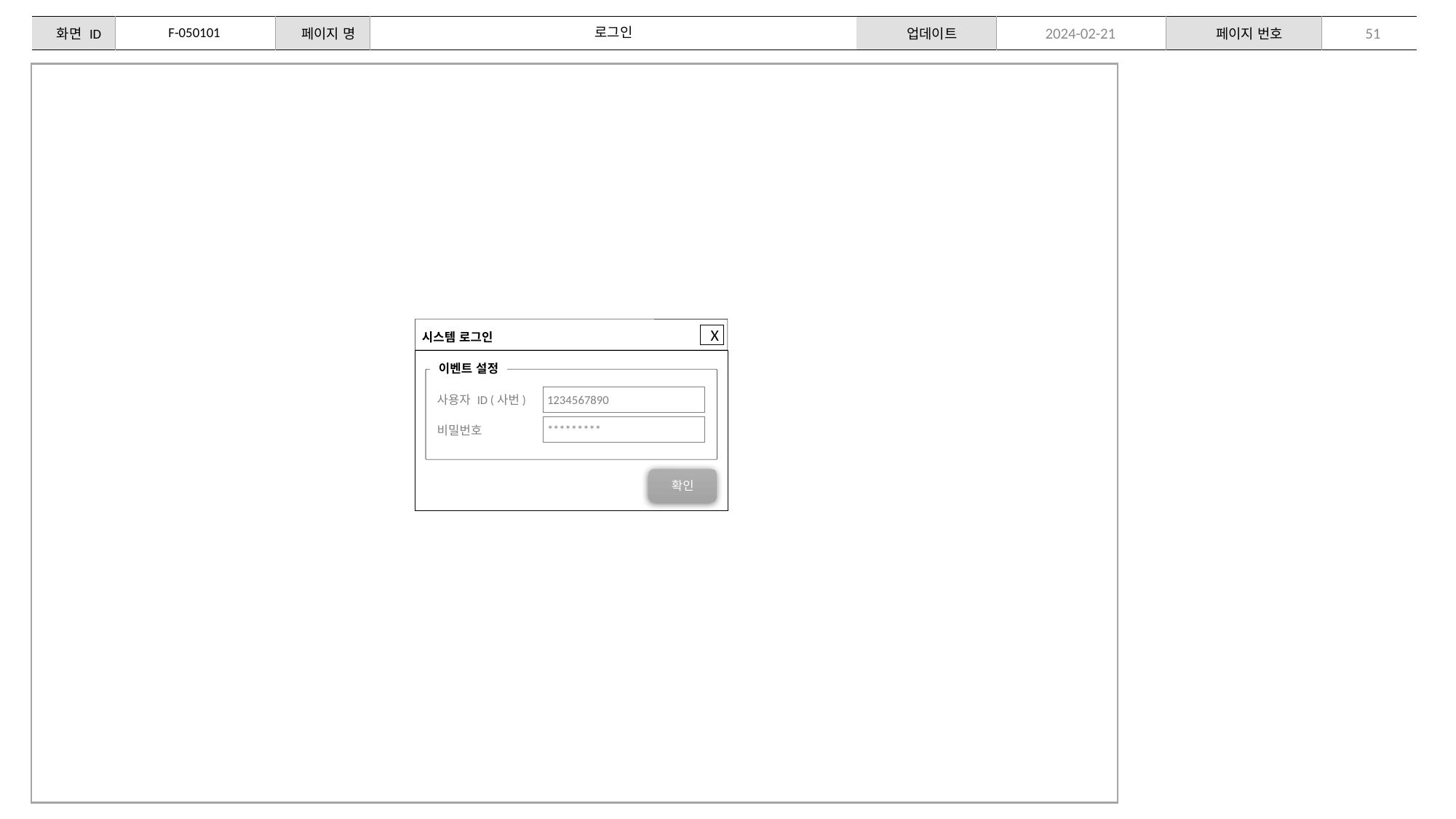

F-050101
로그인
51
2024-02-21

시스템 로그인
X

이벤트 설정

사용자 ID (사번)
1234567890
*********
비밀번호
확인